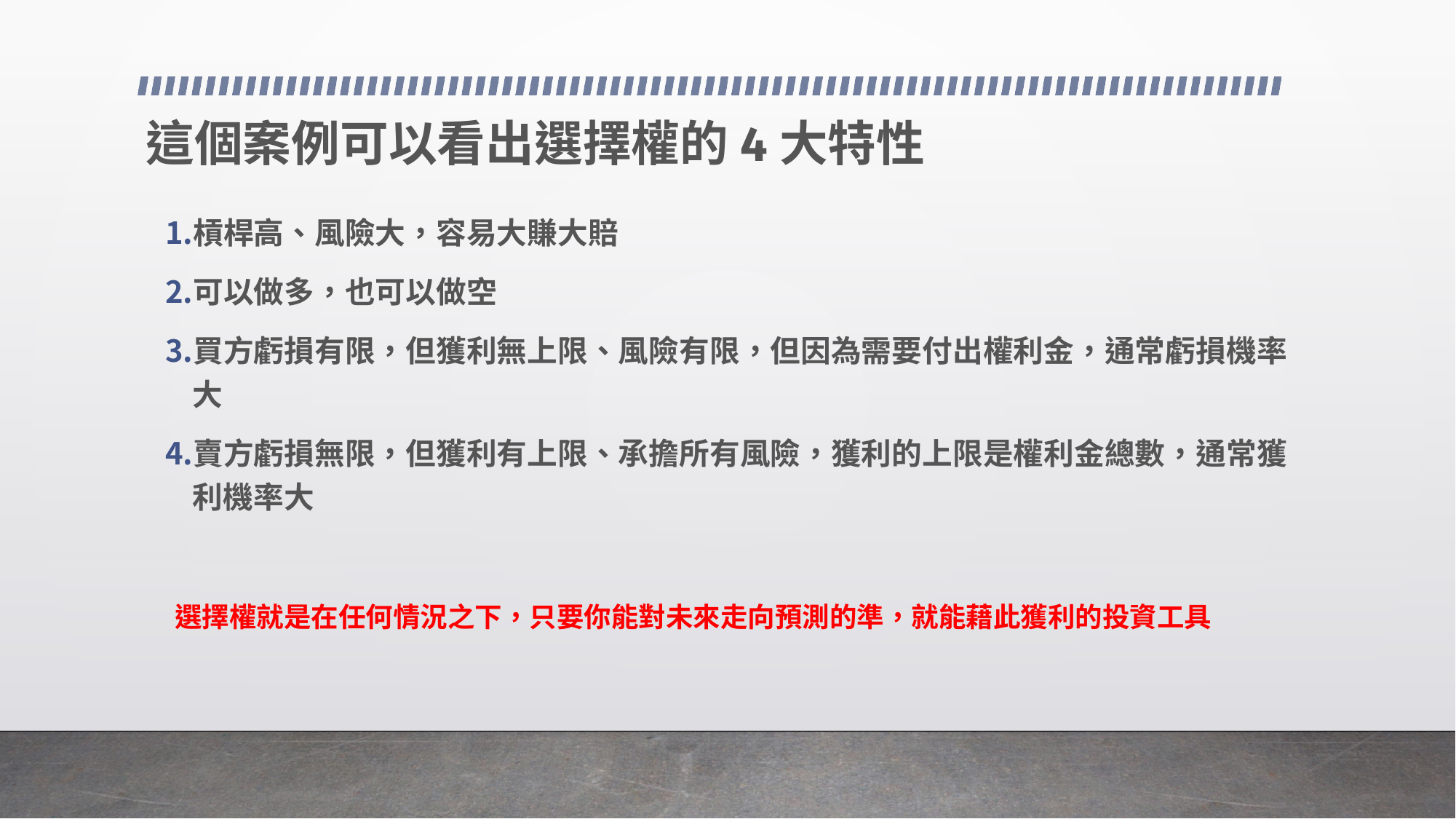

# 這個案例可以看出選擇權的4大特性
槓桿高、風險大，容易大賺大賠
可以做多，也可以做空
買方虧損有限，但獲利無上限、風險有限，但因為需要付出權利金，通常虧損機率大
賣方虧損無限，但獲利有上限、承擔所有風險，獲利的上限是權利金總數，通常獲利機率大

選擇權就是在任何情況之下，只要你能對未來走向預測的準，就能藉此獲利的投資工具